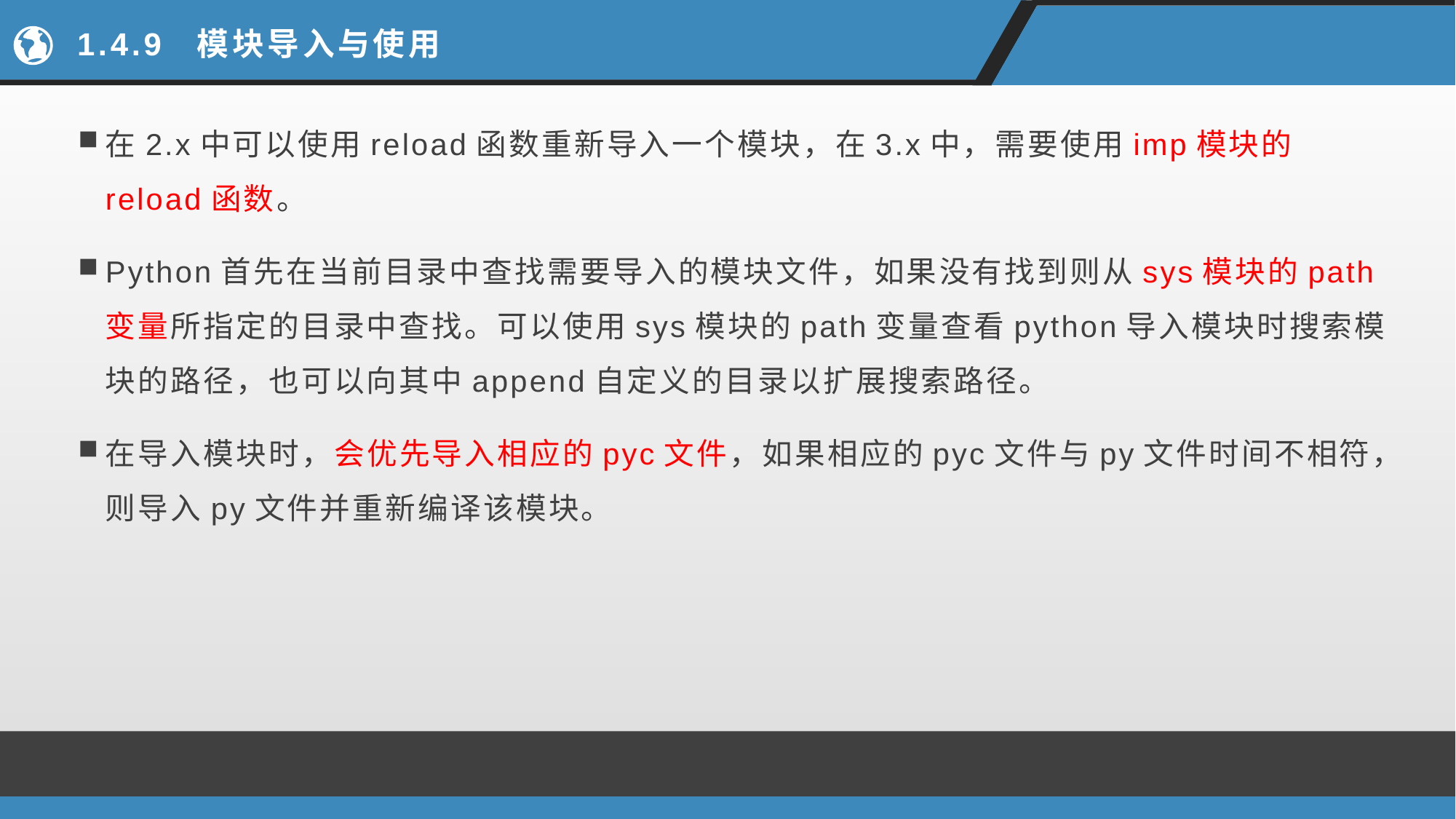

# 1.4.9  模块导入与使用

在2.x中可以使用reload函数重新导入一个模块，在3.x中，需要使用imp模块的reload函数。
Python首先在当前目录中查找需要导入的模块文件，如果没有找到则从sys模块的path变量所指定的目录中查找。可以使用sys模块的path变量查看python导入模块时搜索模块的路径，也可以向其中append自定义的目录以扩展搜索路径。
在导入模块时，会优先导入相应的pyc文件，如果相应的pyc文件与py文件时间不相符，则导入py文件并重新编译该模块。